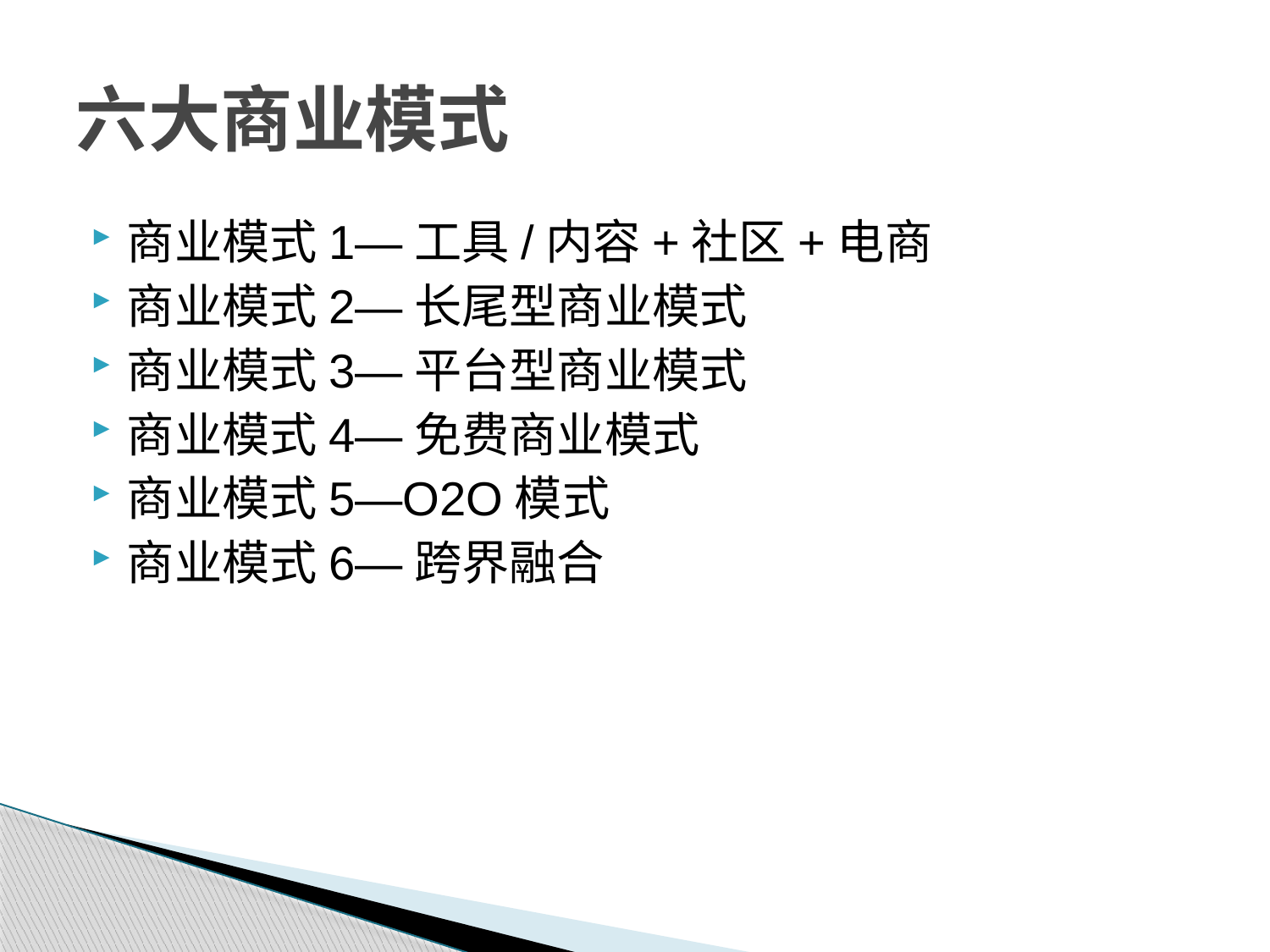

# 六大商业模式
商业模式1—工具/内容+社区+电商
商业模式2—长尾型商业模式
商业模式3—平台型商业模式
商业模式4—免费商业模式
商业模式5—O2O模式
商业模式6—跨界融合